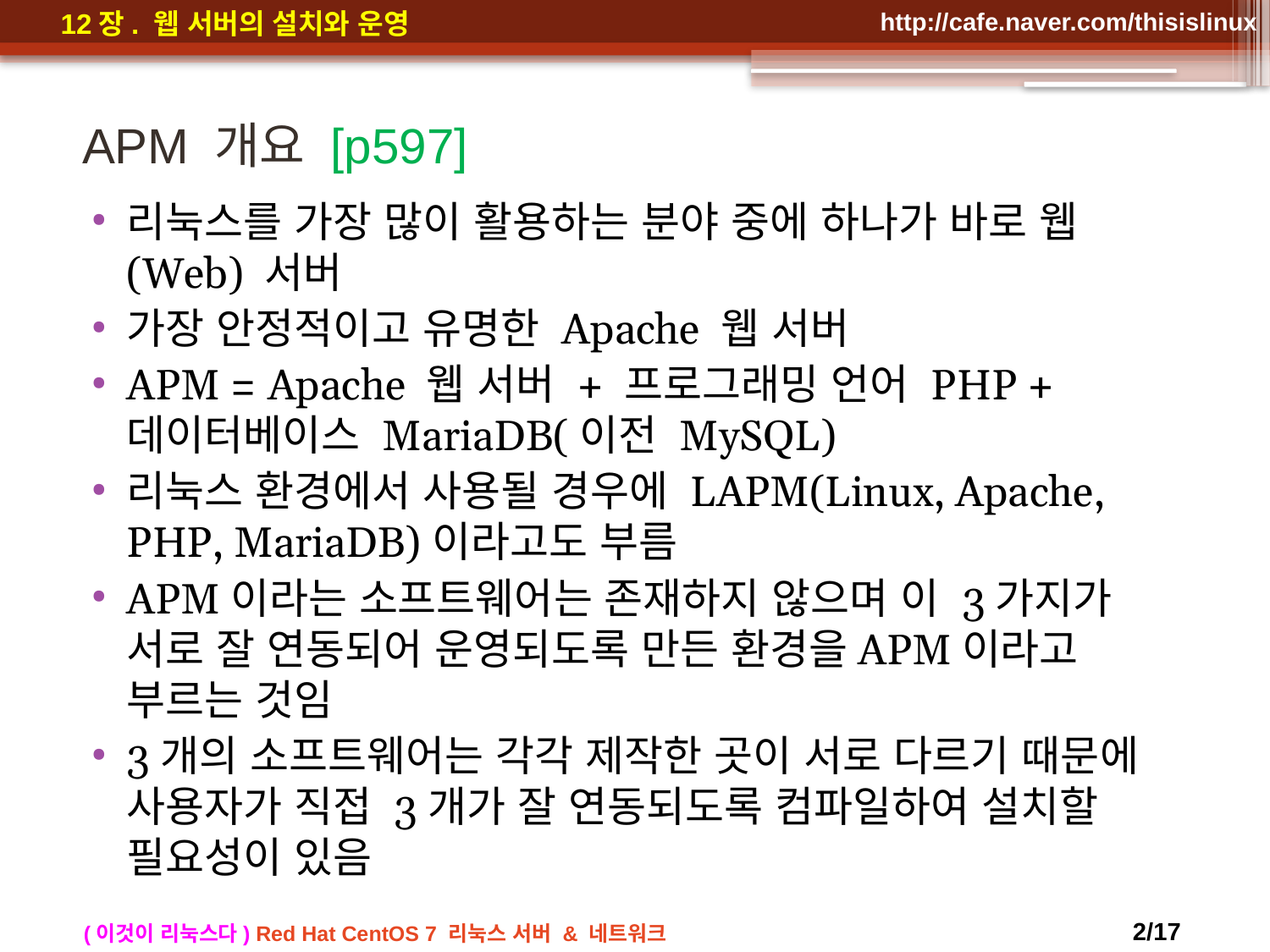

# APM 개요 [p597]
리눅스를 가장 많이 활용하는 분야 중에 하나가 바로 웹(Web) 서버
가장 안정적이고 유명한 Apache 웹 서버
APM = Apache 웹 서버 + 프로그래밍 언어 PHP + 데이터베이스 MariaDB(이전 MySQL)
리눅스 환경에서 사용될 경우에 LAPM(Linux, Apache, PHP, MariaDB)이라고도 부름
APM이라는 소프트웨어는 존재하지 않으며 이 3가지가 서로 잘 연동되어 운영되도록 만든 환경을APM이라고 부르는 것임
3개의 소프트웨어는 각각 제작한 곳이 서로 다르기 때문에 사용자가 직접 3개가 잘 연동되도록 컴파일하여 설치할 필요성이 있음